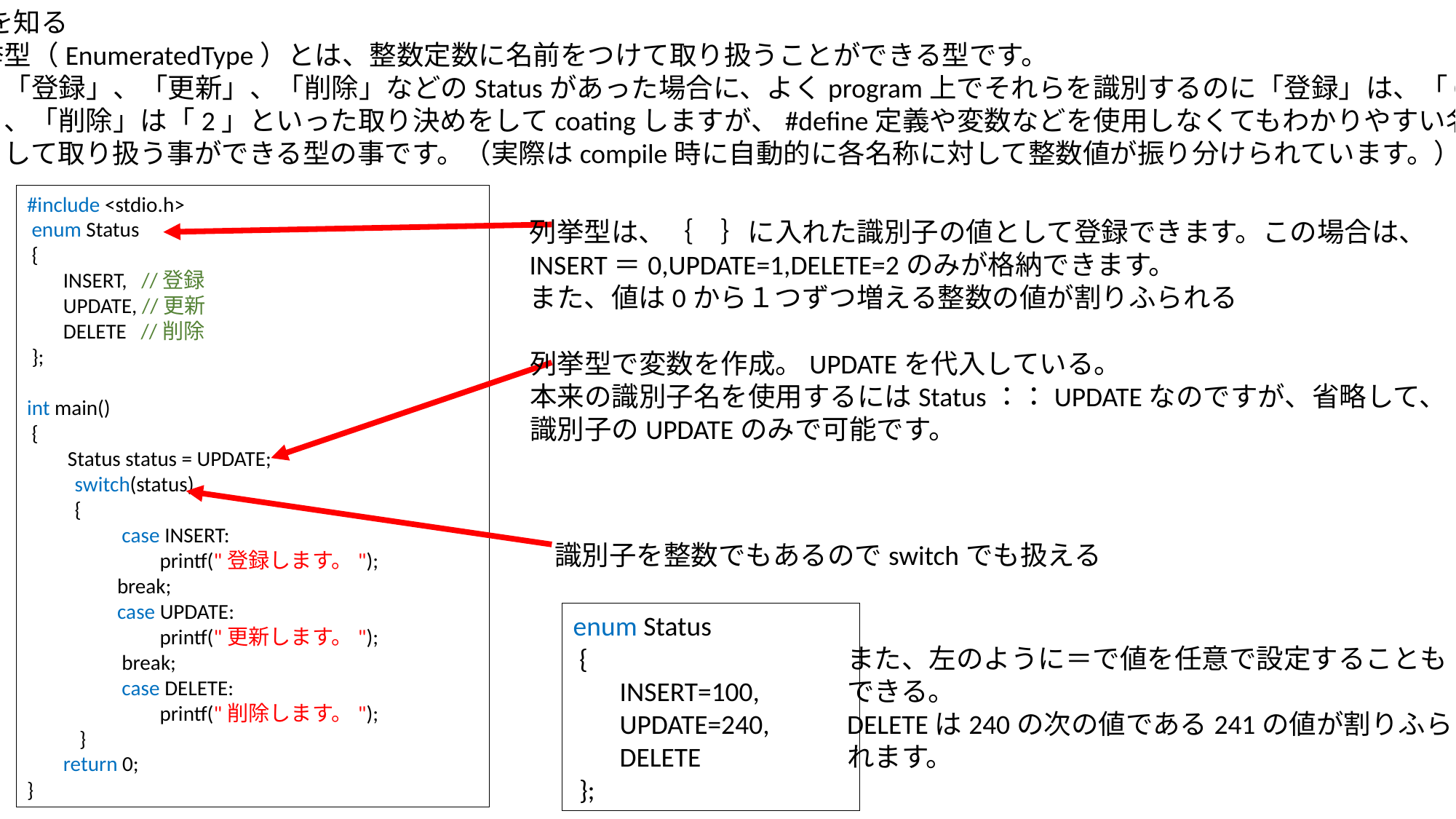

・列挙型を知る
　　列挙型（EnumeratedType）とは、整数定数に名前をつけて取り扱うことができる型です。
例えば、「登録」、「更新」、「削除」などのStatusがあった場合に、よくprogram上でそれらを識別するのに「登録」は、「0」「更新」
は「1」、「削除」は「2」といった取り決めをしてcoatingしますが、#define定義や変数などを使用しなくてもわかりやすい名称を整
数定数として取り扱う事ができる型の事です。（実際はcompile時に自動的に各名称に対して整数値が振り分けられています。）

#include <stdio.h>
 enum Status
 {
 　INSERT,   //登録
 　UPDATE, //更新
 　DELETE   //削除
 };

int main()
 {
　   Status status = UPDATE;
　　switch(status)
　　{
　　　　 case INSERT:
　　　　　　printf("登録します。");
　　　　break;
　　　　case UPDATE:
　　　　　　printf("更新します。");
　　　　 break;
　　　　 case DELETE:
　　　　　　printf("削除します。");
　　 }
 　return 0;
}
列挙型は、｛　｝に入れた識別子の値として登録できます。この場合は、
INSERT＝0,UPDATE=1,DELETE=2のみが格納できます。
また、値は0から１つずつ増える整数の値が割りふられる
列挙型で変数を作成。UPDATEを代入している。
本来の識別子名を使用するにはStatus：：UPDATEなのですが、省略して、
識別子のUPDATEのみで可能です。
識別子を整数でもあるのでswitchでも扱える
enum Status
 {
 　INSERT=100,
 　UPDATE=240,
 　DELETE
 };
また、左のように＝で値を任意で設定することも
できる。
DELETEは240の次の値である241の値が割りふら
れます。